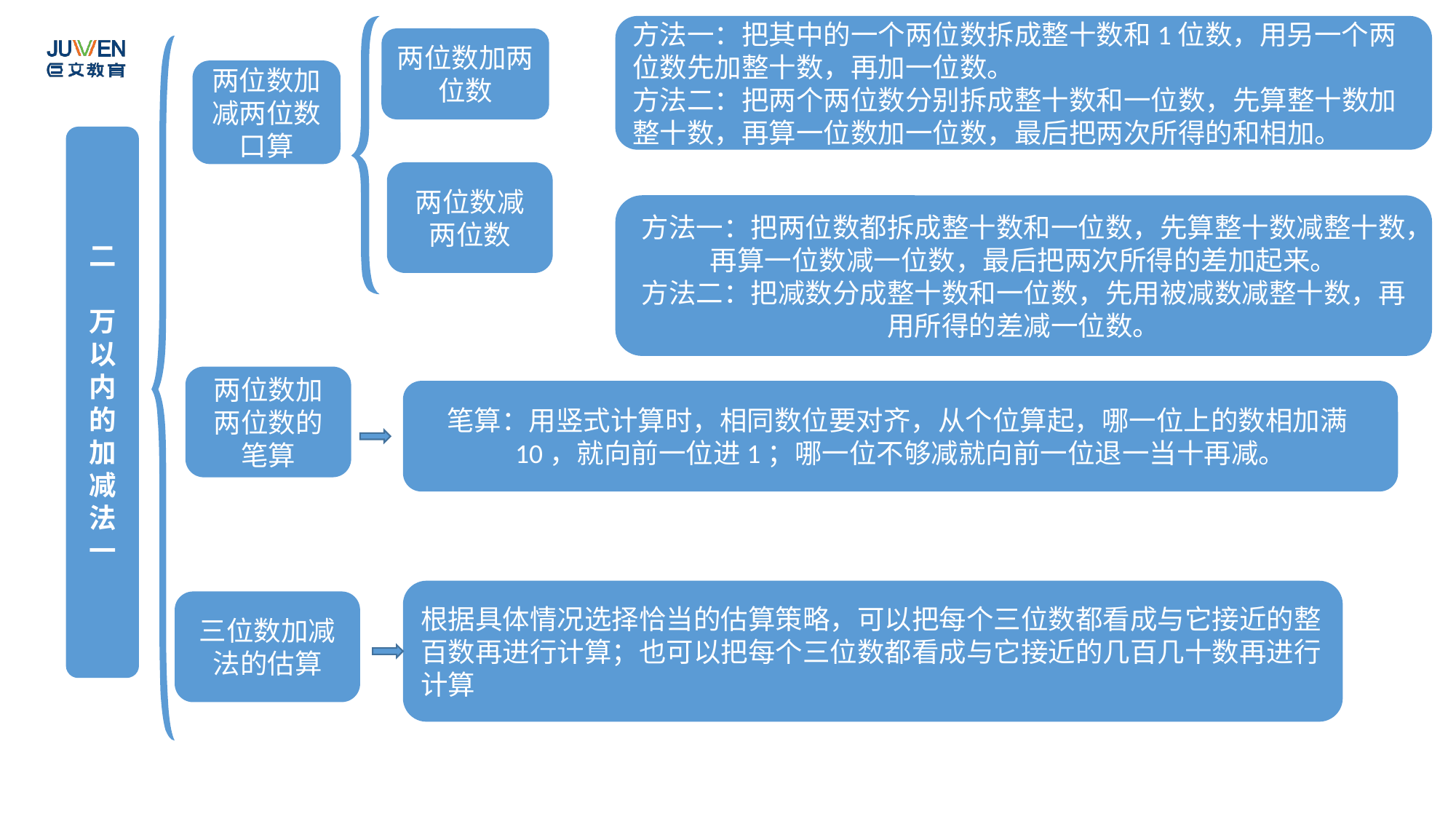

方法一：把其中的一个两位数拆成整十数和1位数，用另一个两位数先加整十数，再加一位数。
方法二：把两个两位数分别拆成整十数和一位数，先算整十数加整十数，再算一位数加一位数，最后把两次所得的和相加。
两位数加两位数

两位数加减两位数口算
二

万以内的加减法一
两位数减两位数
方法一：把两位数都拆成整十数和一位数，先算整十数减整十数，再算一位数减一位数，最后把两次所得的差加起来。
方法二：把减数分成整十数和一位数，先用被减数减整十数，再用所得的差减一位数。
两位数加两位数的笔算
笔算：用竖式计算时，相同数位要对齐，从个位算起，哪一位上的数相加满10，就向前一位进1；哪一位不够减就向前一位退一当十再减。

根据具体情况选择恰当的估算策略，可以把每个三位数都看成与它接近的整百数再进行计算；也可以把每个三位数都看成与它接近的几百几十数再进行计算
三位数加减法的估算